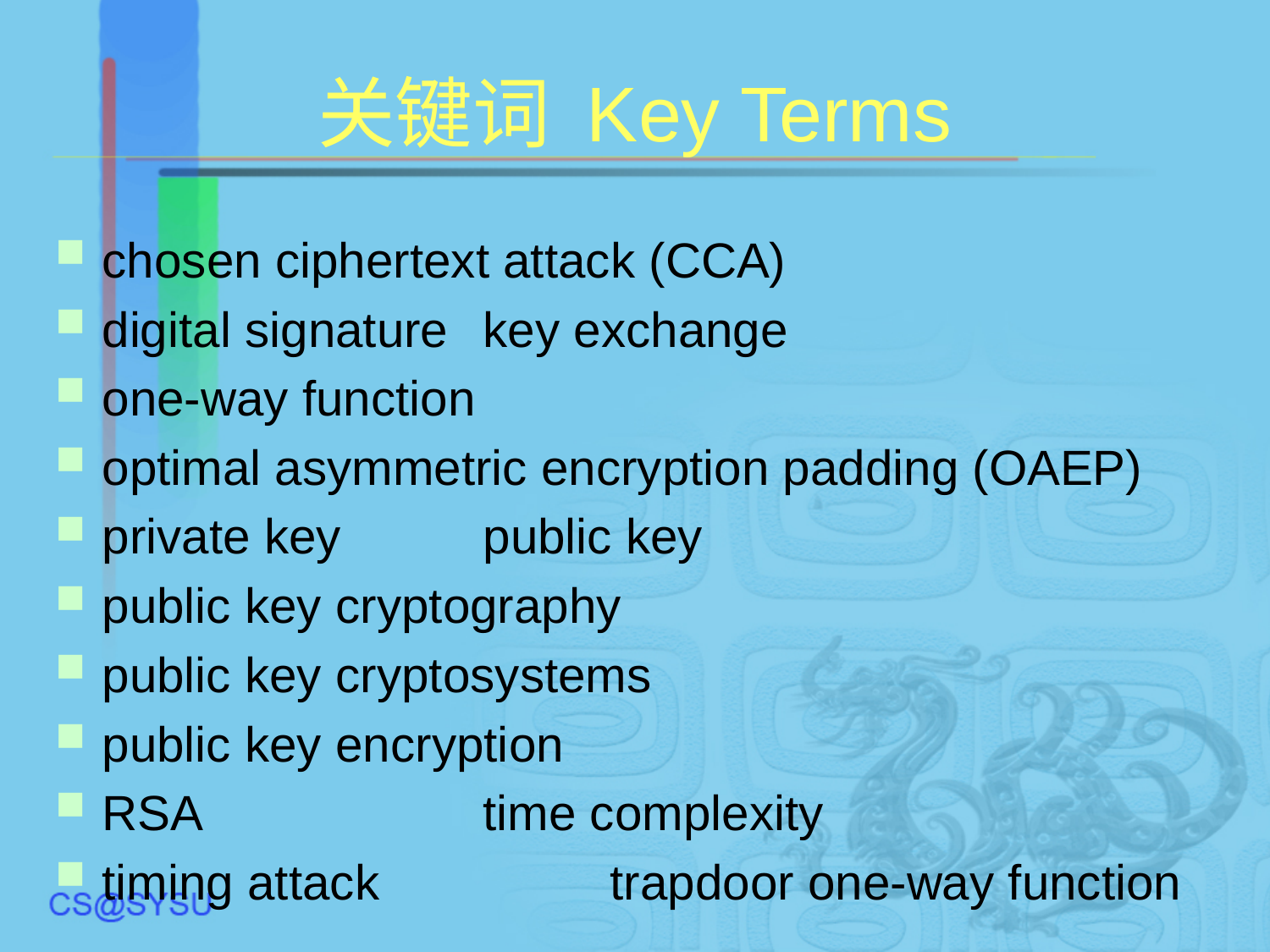

# 关键词 Key Terms
chosen ciphertext attack (CCA)
digital signature	key exchange
one-way function
optimal asymmetric encryption padding (OAEP)
private key		public key
public key cryptography
public key cryptosystems
public key encryption
RSA			time complexity
timing attack		trapdoor one-way function